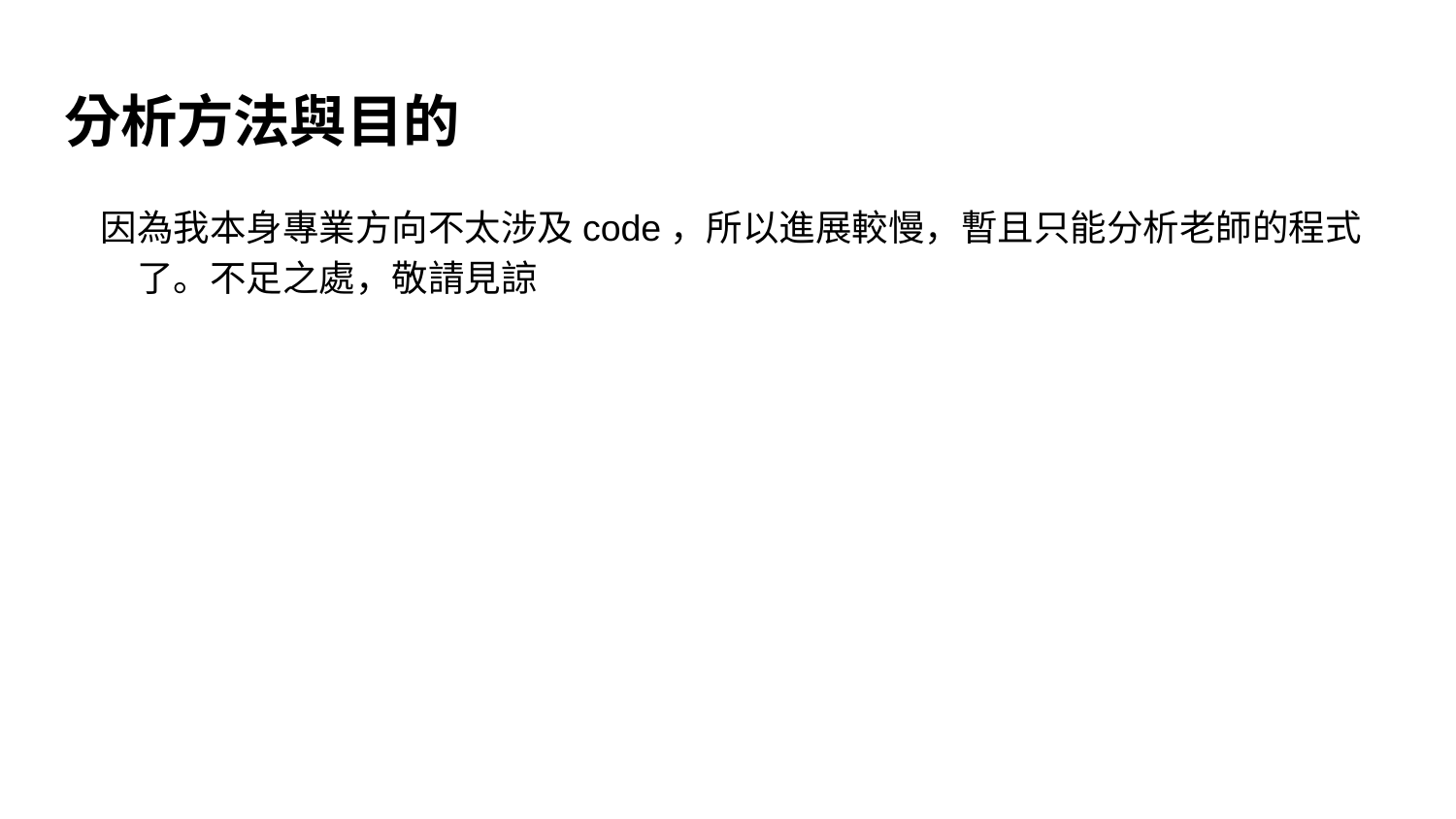

# 分析方法與目的
因為我本身專業方向不太涉及code，所以進展較慢，暫且只能分析老師的程式了。不足之處，敬請見諒